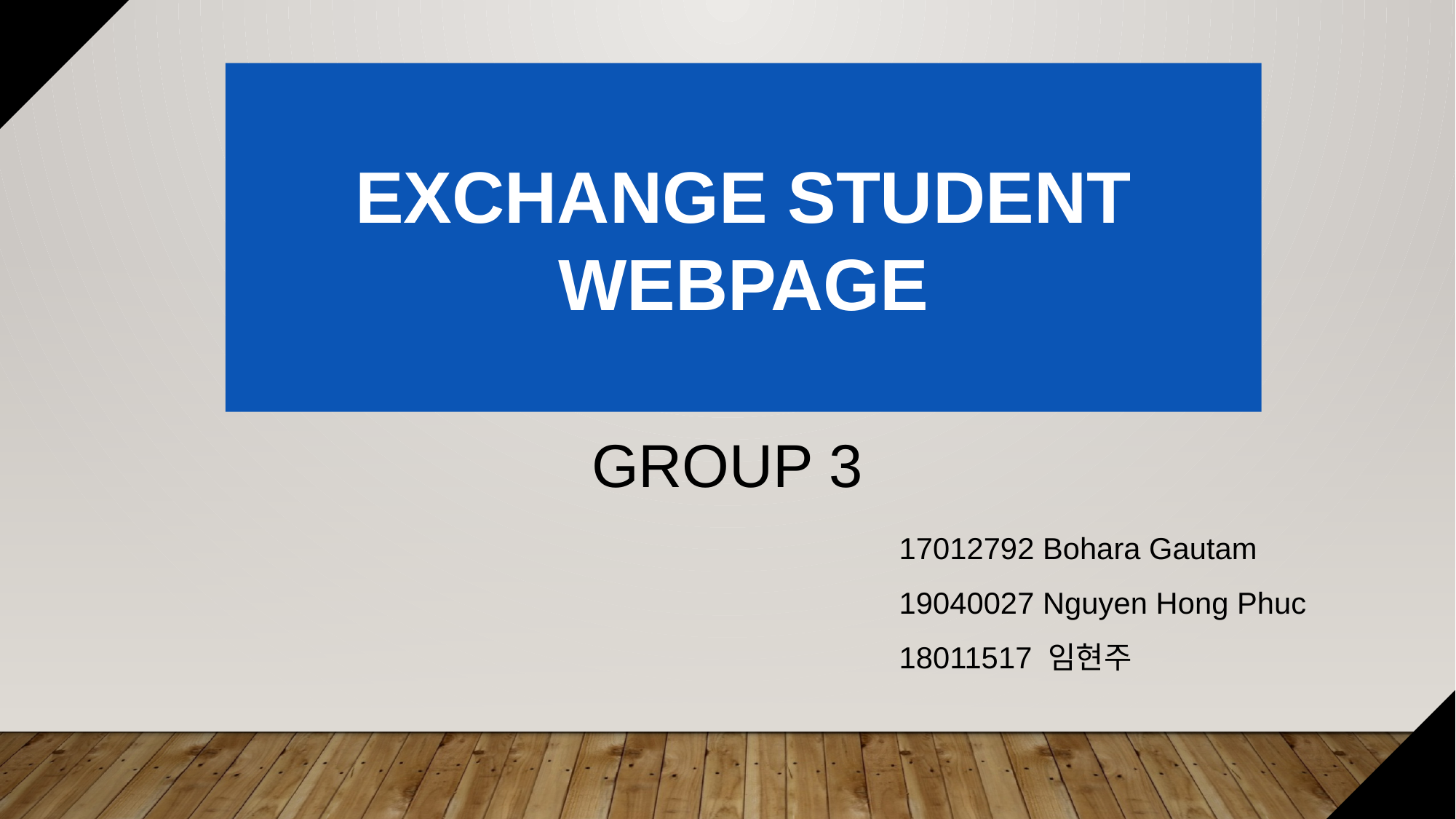

EXCHANGE STUDENT WEBPAGE
GROUP 3
17012792 Bohara Gautam
19040027 Nguyen Hong Phuc
18011517 임현주